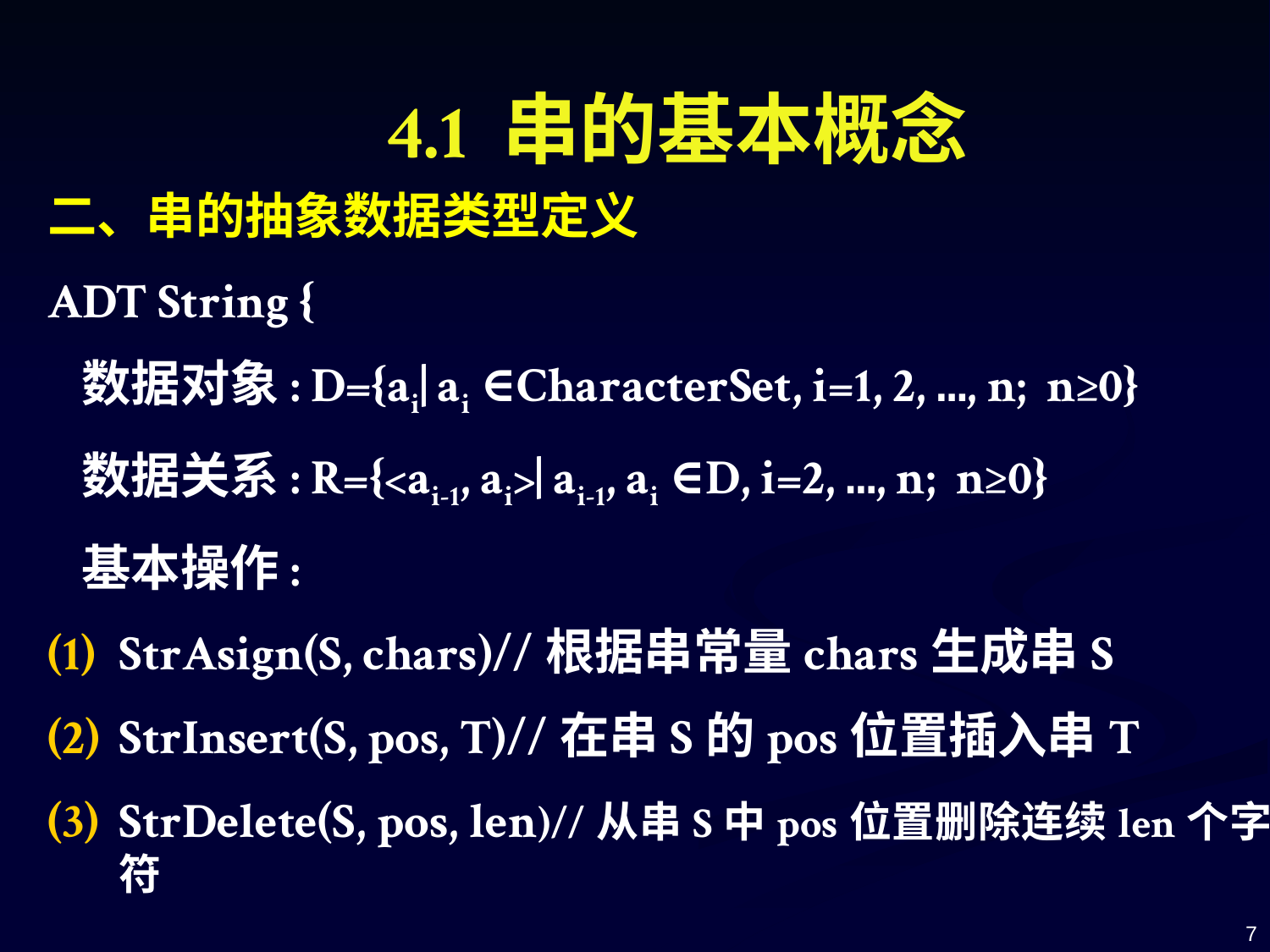

# 4.1 串的基本概念
二、串的抽象数据类型定义
ADT String {
  数据对象: D={ai| ai ∈CharacterSet, i=1, 2, …, n;  n≥0}
  数据关系: R={<ai-1, ai>| ai-1, ai ∈D, i=2, …, n;  n≥0}
  基本操作:
StrAsign(S, chars)//根据串常量chars生成串S
StrInsert(S, pos, T)//在串S的pos位置插入串T
StrDelete(S, pos, len)//从串S中pos位置删除连续len个字符
7